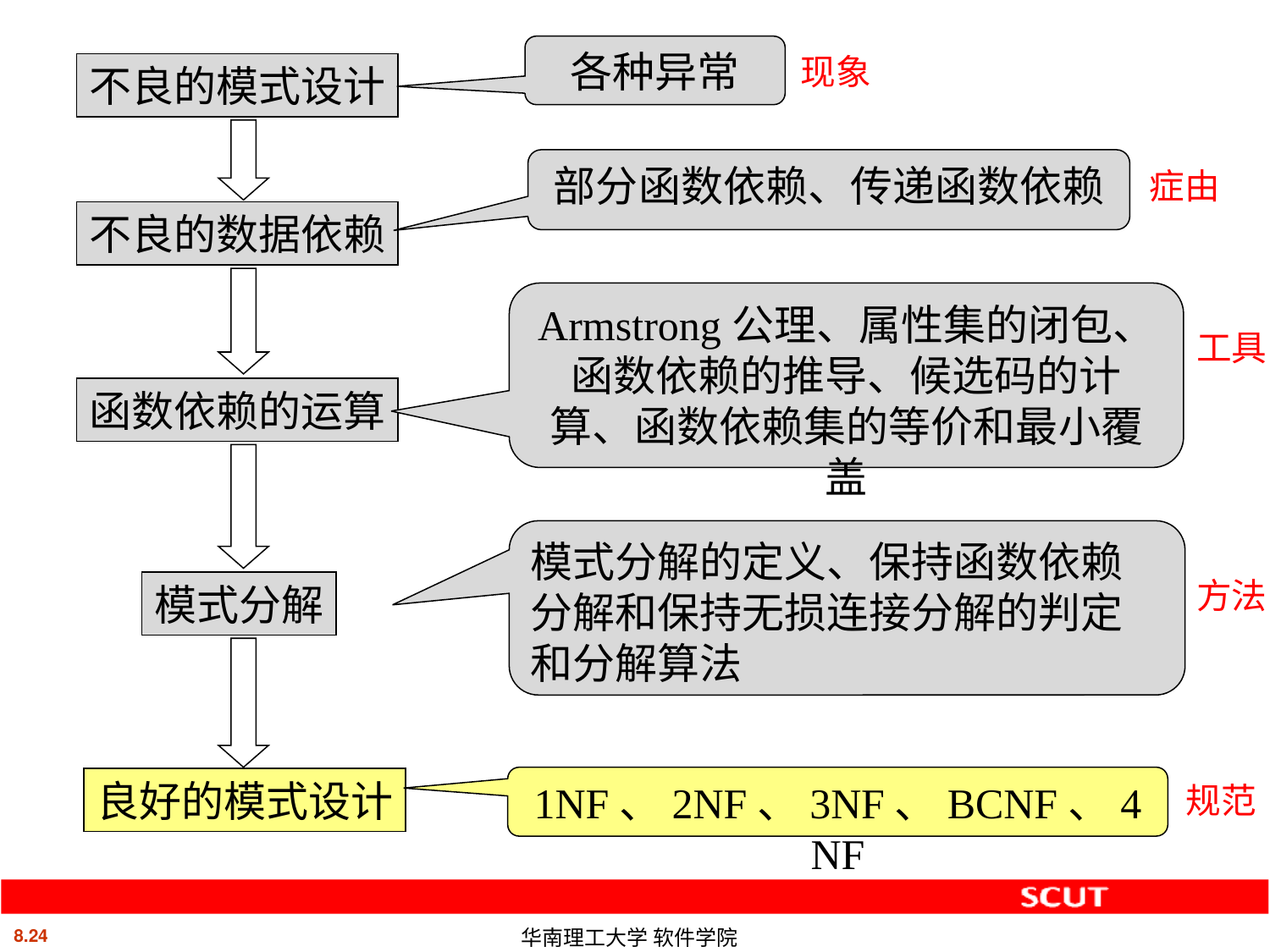

各种异常
现象
不良的模式设计

部分函数依赖、传递函数依赖
症由
不良的数据依赖

Armstrong公理、属性集的闭包、函数依赖的推导、候选码的计算、函数依赖集的等价和最小覆盖
工具
函数依赖的运算

模式分解的定义、保持函数依赖分解和保持无损连接分解的判定和分解算法
方法
模式分解

1NF、2NF、3NF、BCNF、4NF
良好的模式设计
规范